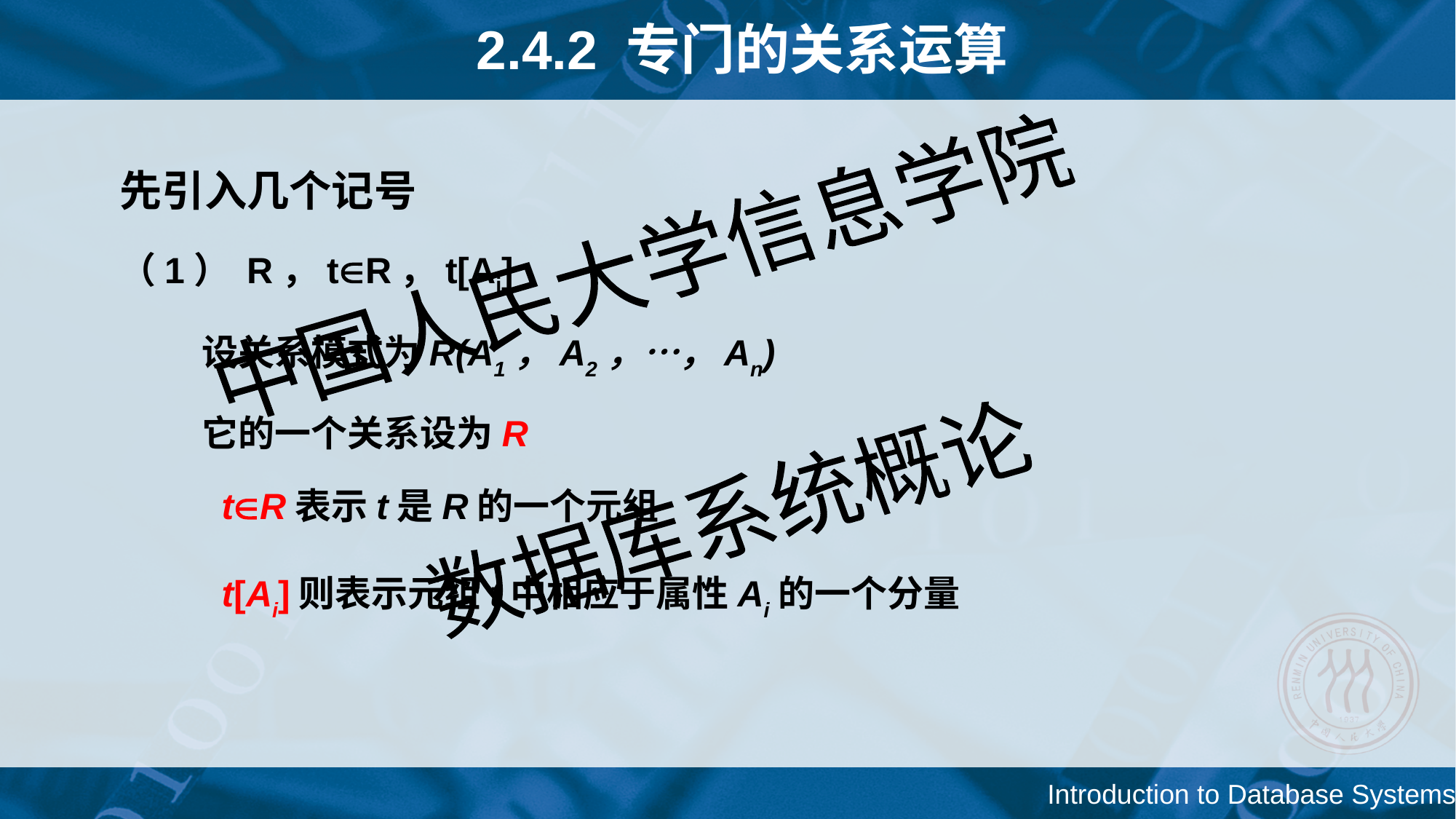

# 2.4.2 专门的关系运算
先引入几个记号
（1） R，t∈R，t[Ai]
         设关系模式为R(A1，A2，…，An)
         它的一个关系设为R
          t∈R表示t是R的一个元组
          t[Ai]则表示元组t中相应于属性Ai的一个分量